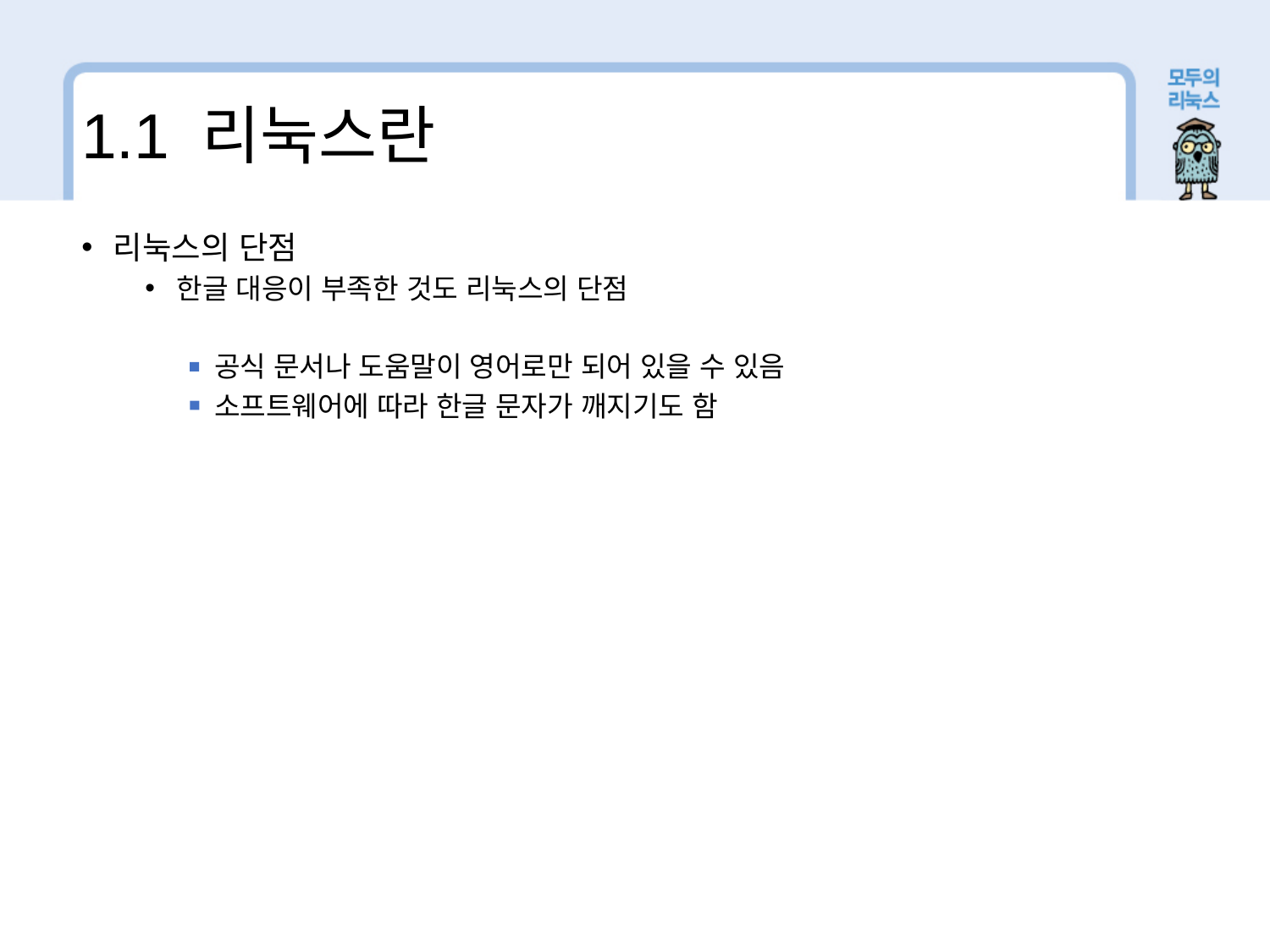

1.1 리눅스란
리눅스의 단점
한글 대응이 부족한 것도 리눅스의 단점

        공식 문서나 도움말이 영어로만 되어 있을 수 있음
        소프트웨어에 따라 한글 문자가 깨지기도 함